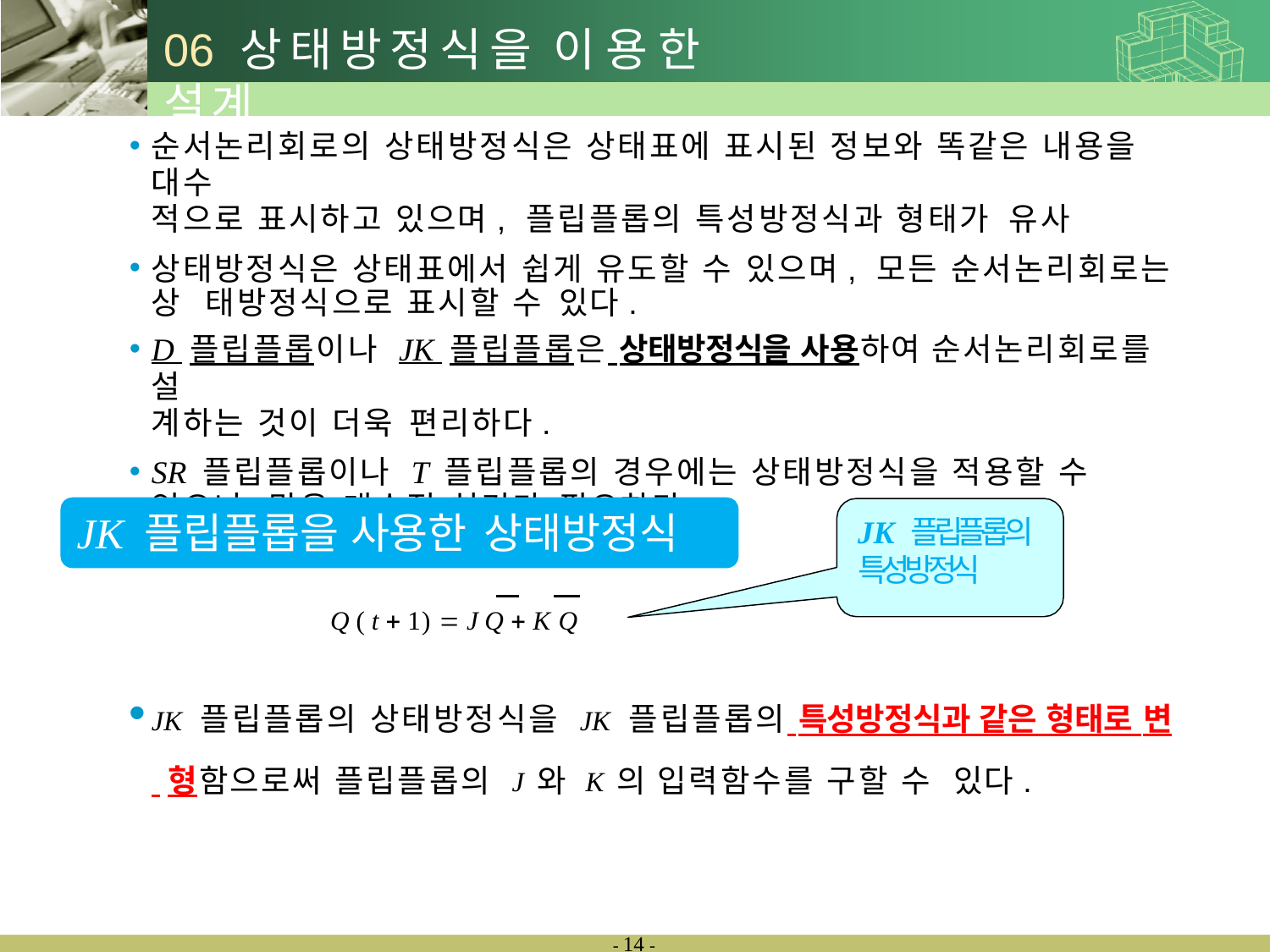

# 06	상태방정식을 이용한 설계
순서논리회로의 상태방정식은 상태표에 표시된 정보와 똑같은 내용을 대수
적으로 표시하고 있으며, 플립플롭의 특성방정식과 형태가 유사
상태방정식은 상태표에서 쉽게 유도할 수 있으며, 모든 순서논리회로는 상  태방정식으로 표시할 수 있다.
D 플립플롭이나 JK 플립플롭은 상태방정식을 사용하여 순서논리회로를 설
계하는 것이 더욱 편리하다.
SR 플립플롭이나 T 플립플롭의 경우에는 상태방정식을 적용할 수 있으나  많은 대수적 처리가 필요하다.

JK 플립플롭을 사용한 상태방정식
JK 플립플롭의
특성방정식

Q ( t + 1) = J Q + K Q

JK 플립플롭의 상태방정식을 JK 플립플롭의 특성방정식과 같은 형태로 변
 형함으로써 플립플롭의 J와 K의 입력함수를 구할 수 있다.
- 14 -